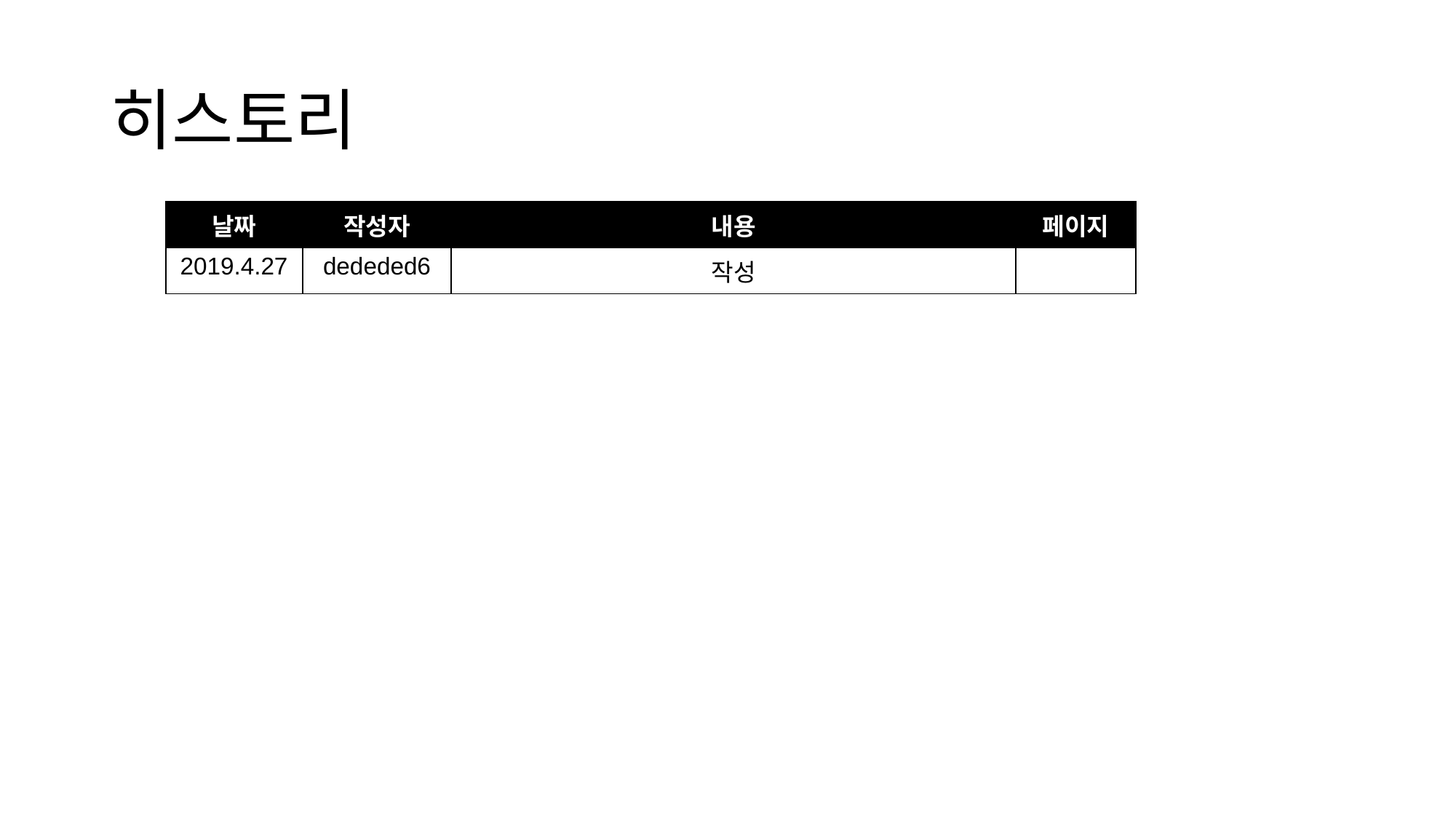

# 히스토리
| 날짜 | 작성자 | 내용 | 페이지 |
| --- | --- | --- | --- |
| 2019.4.27 | dededed6 | 작성 |  |